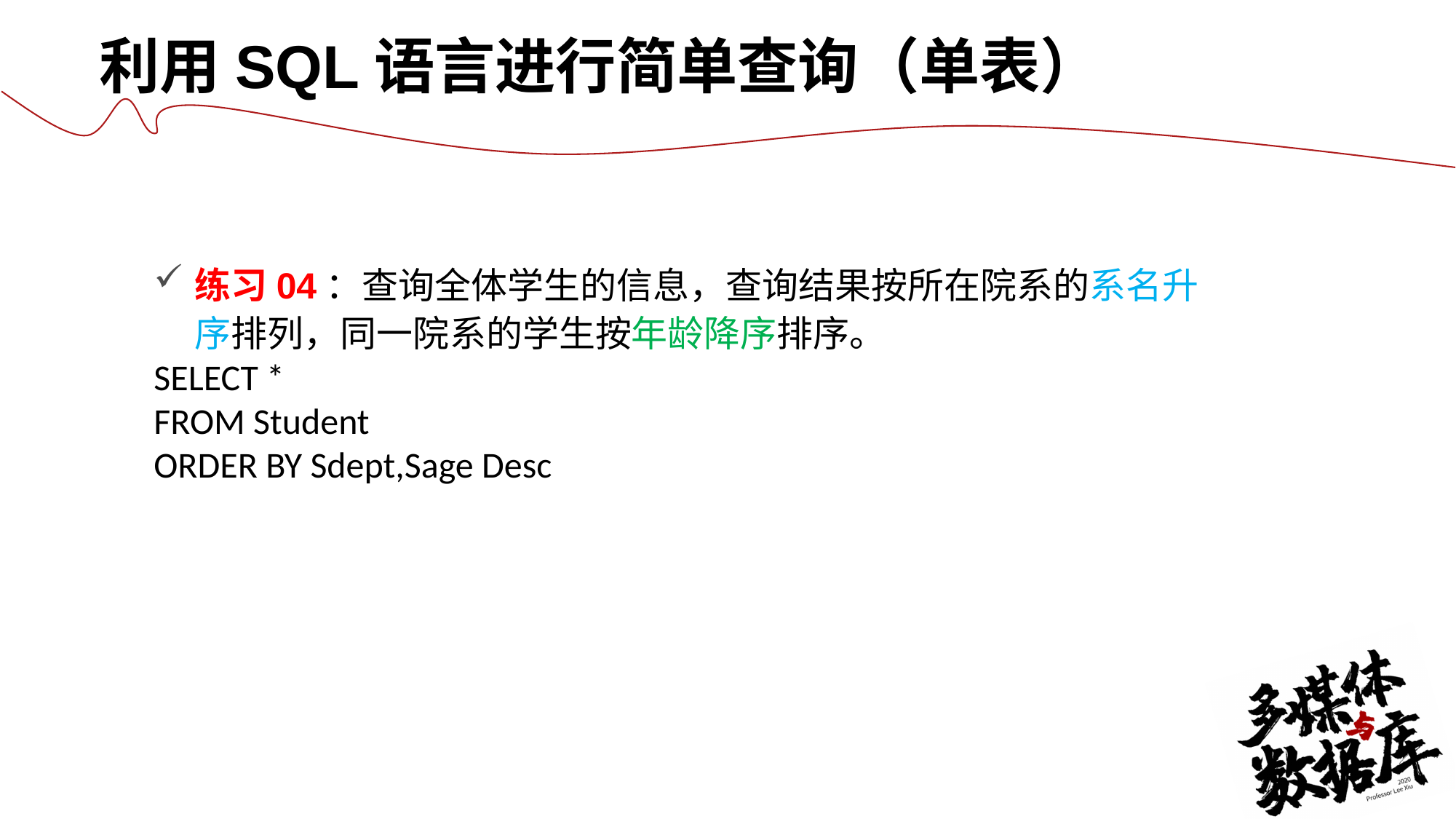

利用SQL语言进行简单查询（单表）
练习04：查询全体学生的信息，查询结果按所在院系的系名升序排列，同一院系的学生按年龄降序排序。
SELECT *
FROM Student
ORDER BY Sdept,Sage Desc